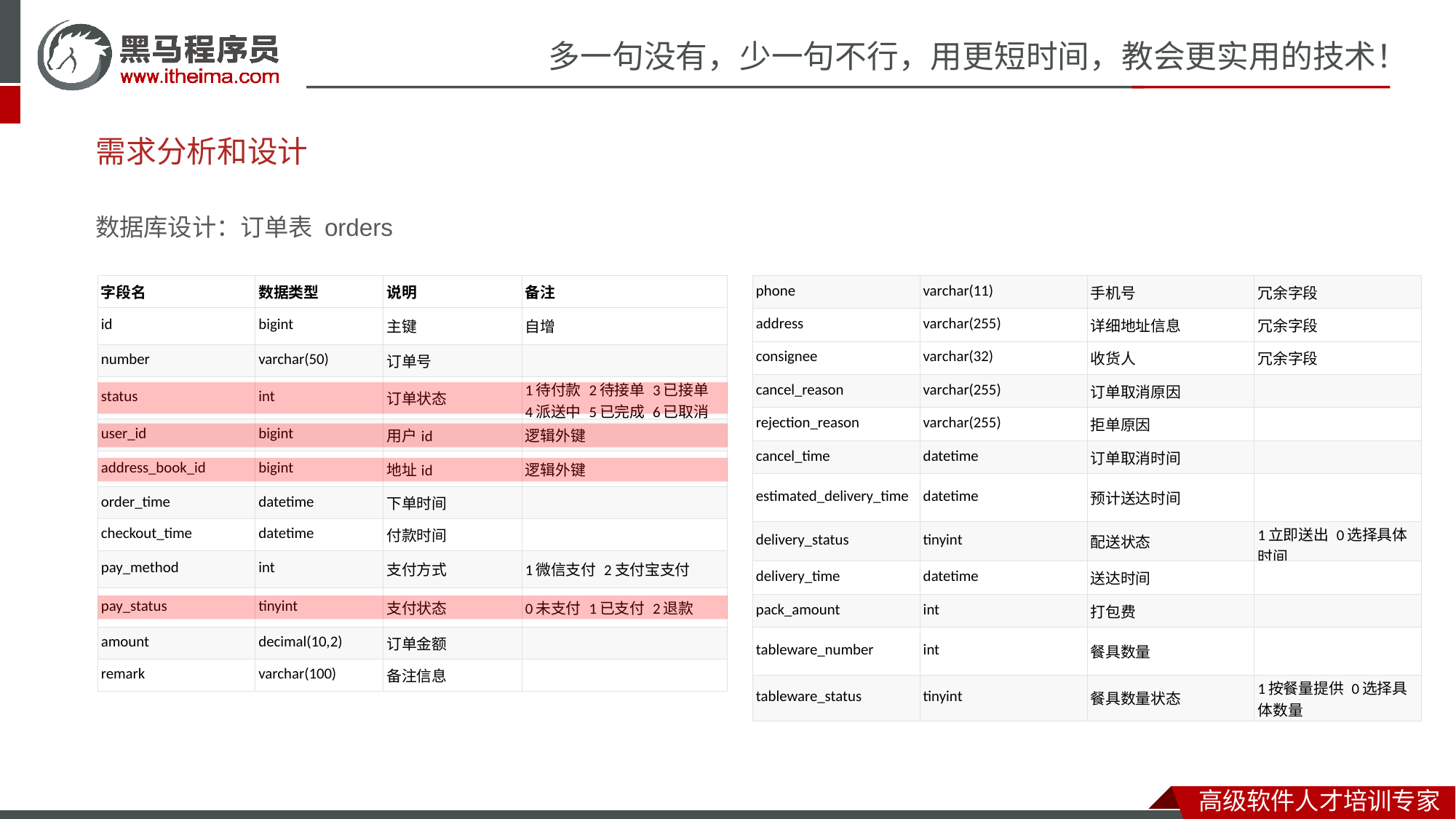

# 需求分析和设计
数据库设计：订单表 orders

| 字段名 | 数据类型 | 说明 | 备注 |
| --- | --- | --- | --- |
| id | bigint | 主键 | 自增 |
| number | varchar(50) | 订单号 |  |
| status | int | 订单状态 | 1待付款 2待接单 3已接单 4派送中 5已完成 6已取消 |
| user\_id | bigint | 用户id | 逻辑外键 |
| address\_book\_id | bigint | 地址id | 逻辑外键 |
| order\_time | datetime | 下单时间 |  |
| checkout\_time | datetime | 付款时间 |  |
| pay\_method | int | 支付方式 | 1微信支付 2支付宝支付 |
| pay\_status | tinyint | 支付状态 | 0未支付 1已支付 2退款 |
| amount | decimal(10,2) | 订单金额 |  |
| remark | varchar(100) | 备注信息 |  |
| phone | varchar(11) | 手机号 | 冗余字段 |
| --- | --- | --- | --- |
| address | varchar(255) | 详细地址信息 | 冗余字段 |
| consignee | varchar(32) | 收货人 | 冗余字段 |
| cancel\_reason | varchar(255) | 订单取消原因 |  |
| rejection\_reason | varchar(255) | 拒单原因 |  |
| cancel\_time | datetime | 订单取消时间 |  |
| estimated\_delivery\_time | datetime | 预计送达时间 |  |
| delivery\_status | tinyint | 配送状态 | 1立即送出 0选择具体时间 |
| delivery\_time | datetime | 送达时间 |  |
| pack\_amount | int | 打包费 |  |
| tableware\_number | int | 餐具数量 |  |
| tableware\_status | tinyint | 餐具数量状态 | 1按餐量提供 0选择具体数量 |